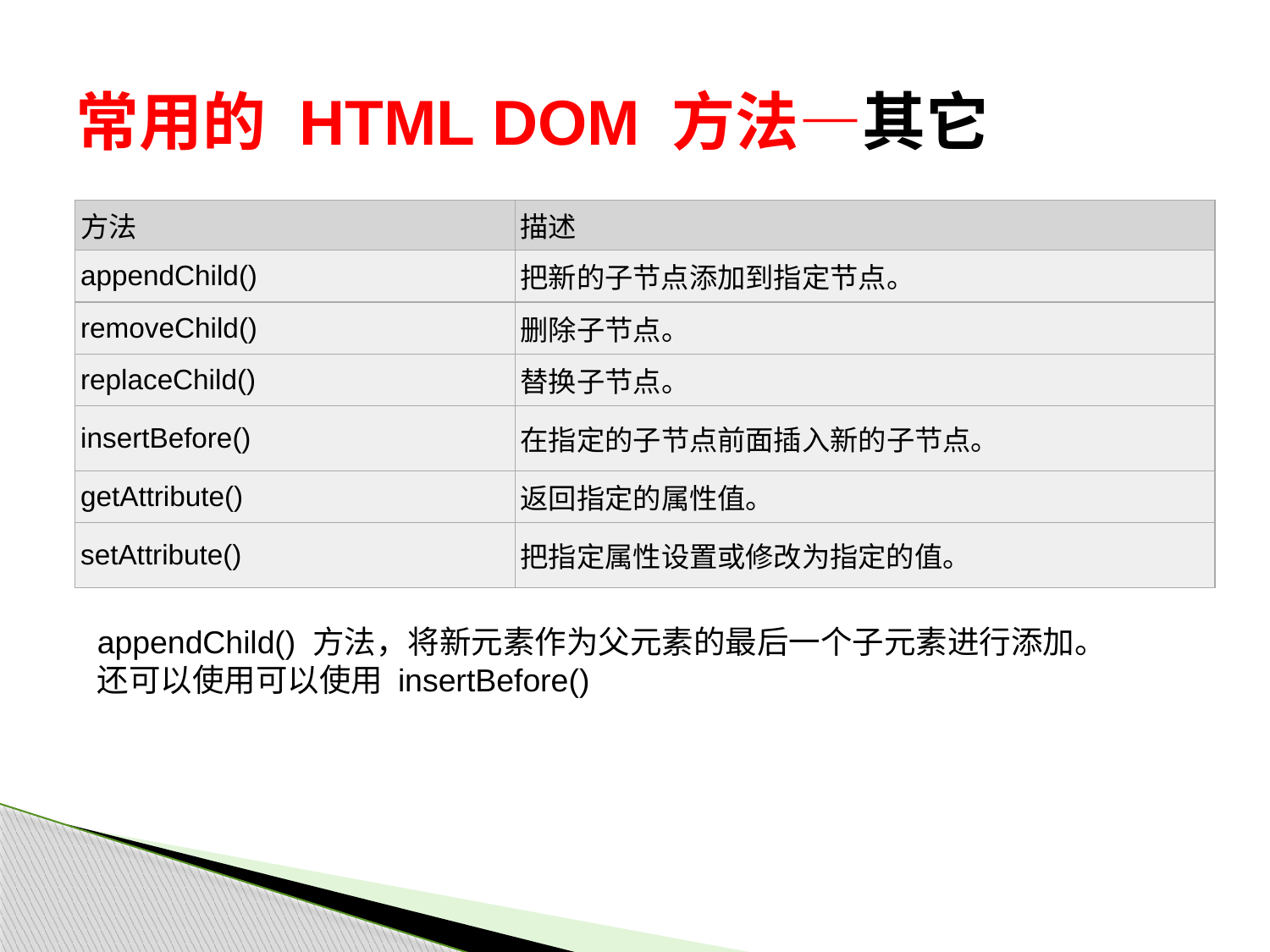

# 常用的 HTML DOM 方法—其它
| 方法 | 描述 |
| --- | --- |
| appendChild() | 把新的子节点添加到指定节点。 |
| removeChild() | 删除子节点。 |
| replaceChild() | 替换子节点。 |
| insertBefore() | 在指定的子节点前面插入新的子节点。 |
| getAttribute() | 返回指定的属性值。 |
| setAttribute() | 把指定属性设置或修改为指定的值。 |
appendChild() 方法，将新元素作为父元素的最后一个子元素进行添加。
还可以使用可以使用 insertBefore()